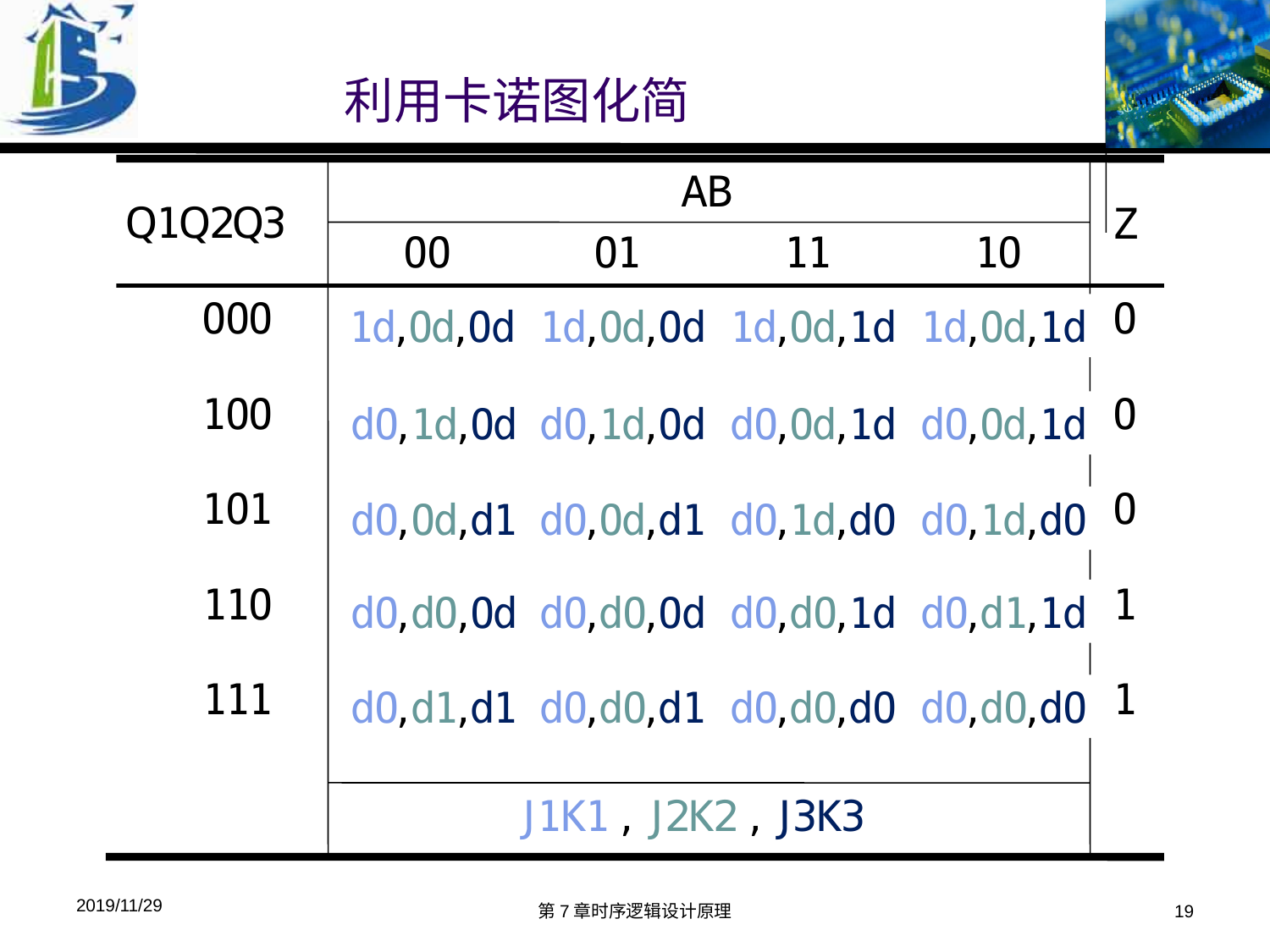

利用卡诺图化简
AB
 00           01           11           10

Q1Q2Q3
Z

000
100
100
101
101
0
100
110
110
101
101
0
101
100
100
111
111
0
110
110
110
111
101
1
111
100
110
111
111
1

Q1*Q2*Q3*

1d,0d,0d
1d,0d,0d
1d,0d,1d
1d,0d,1d
d0,1d,0d
d0,1d,0d
d0,0d,1d
d0,0d,1d
d0,0d,d1
d0,0d,d1
d0,1d,d0
d0,1d,d0
d0,d0,0d
d0,d0,0d
d0,d0,1d
d0,d1,1d
d0,d1,d1
d0,d0,d1
d0,d0,d0
d0,d0,d0
J1K1 , J2K2 , J3K3

2019/11/29
第7章时序逻辑设计原理
19